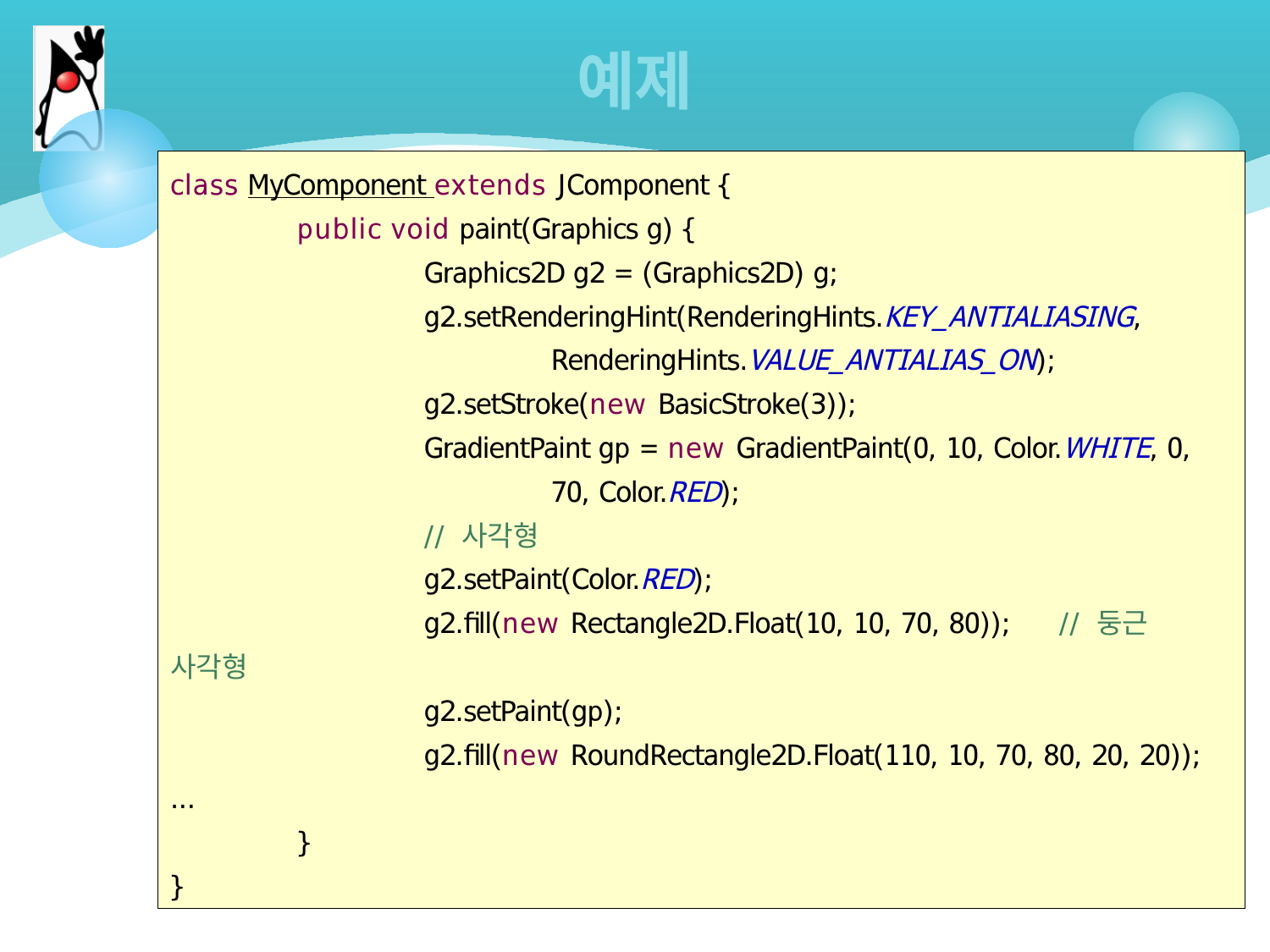

# 예제
class MyComponent extends JComponent {
	public void paint(Graphics g) {
		Graphics2D g2 = (Graphics2D) g;
		g2.setRenderingHint(RenderingHints.KEY_ANTIALIASING,
			RenderingHints.VALUE_ANTIALIAS_ON);
		g2.setStroke(new BasicStroke(3));
		GradientPaint gp = new GradientPaint(0, 10, Color.WHITE, 0,
			70, Color.RED);
		// 사각형
		g2.setPaint(Color.RED);
		g2.fill(new Rectangle2D.Float(10, 10, 70, 80));	// 둥근 사각형
		g2.setPaint(gp);
		g2.fill(new RoundRectangle2D.Float(110, 10, 70, 80, 20, 20));
...
	}
}